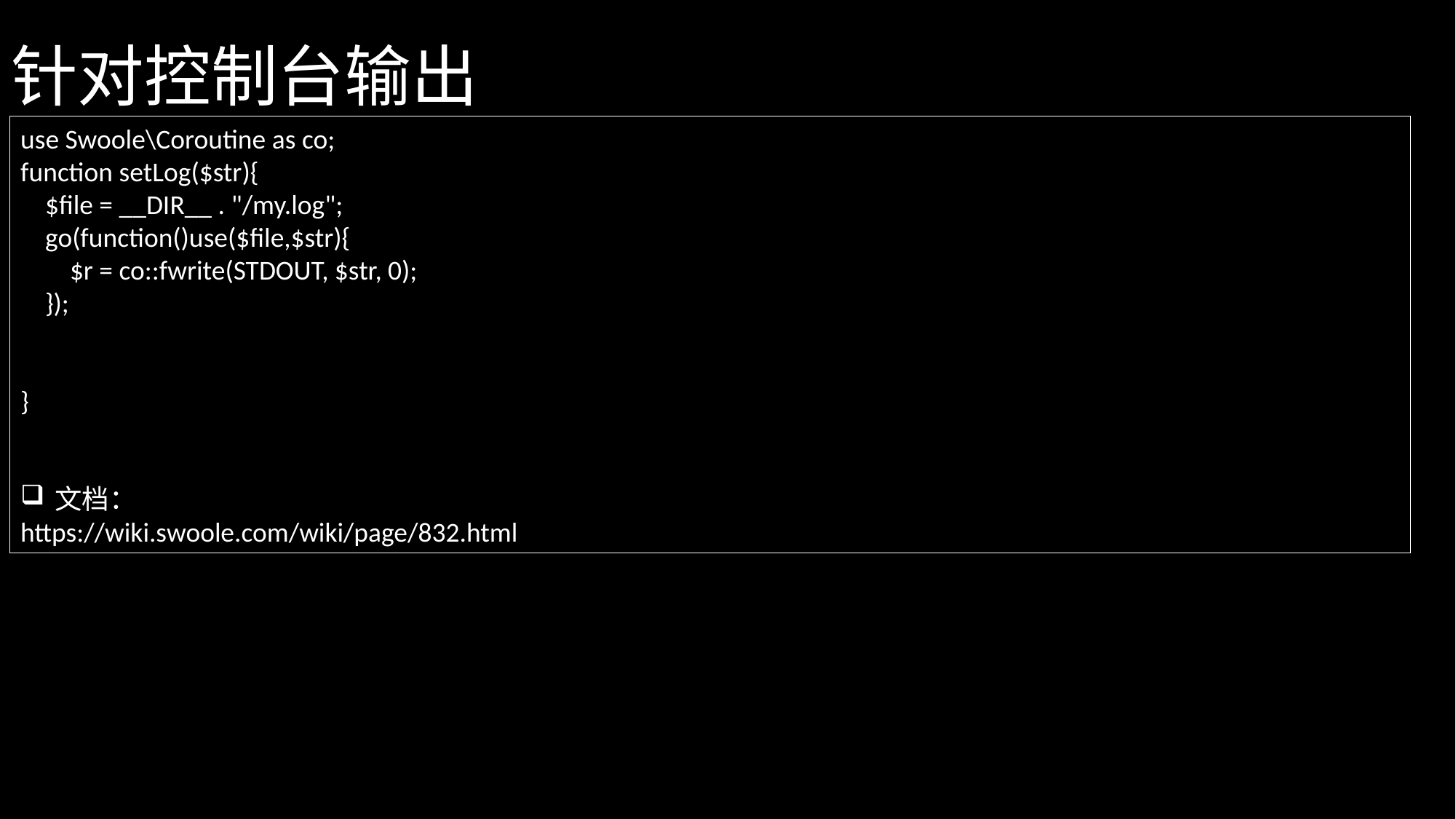

# 针对控制台输出
use Swoole\Coroutine as co;
function setLog($str){
    $file = __DIR__ . "/my.log";
    go(function()use($file,$str){
        $r = co::fwrite(STDOUT, $str, 0);
    });

}

文档：
https://wiki.swoole.com/wiki/page/832.html